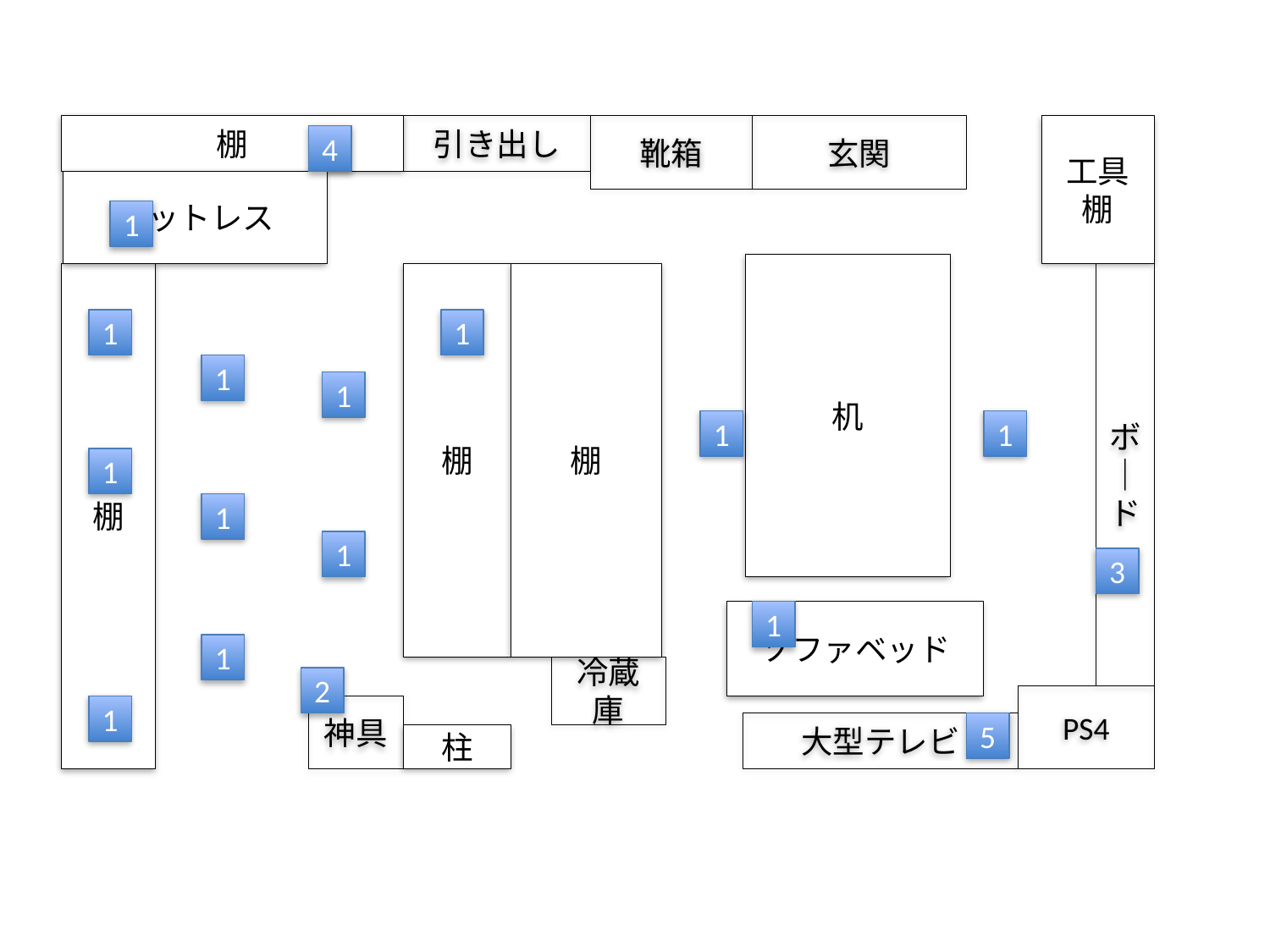

棚
引き出し
靴箱
玄関
工具棚
4
マットレス
机
ソファベッド
1
ボ｜ド
棚
棚
棚
1
1
1
1
1
1
1
1
1
3
1
1
冷蔵庫
2
PS4
1
神具
大型テレビ
5
柱